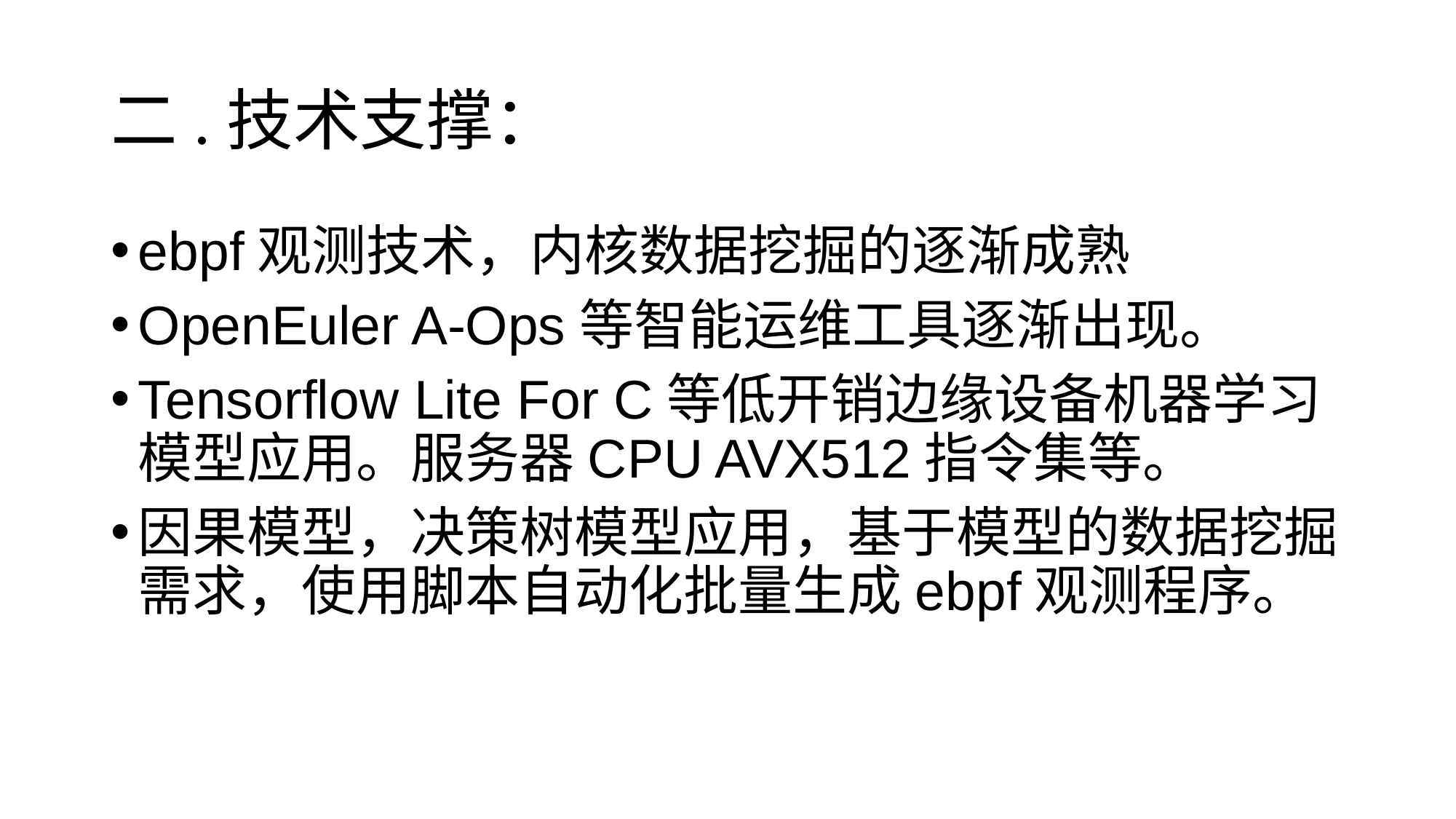

# 二.技术支撑：
ebpf观测技术，内核数据挖掘的逐渐成熟
OpenEuler A-Ops等智能运维工具逐渐出现。
Tensorflow Lite For C等低开销边缘设备机器学习模型应用。服务器CPU AVX512指令集等。
因果模型，决策树模型应用，基于模型的数据挖掘需求，使用脚本自动化批量生成ebpf观测程序。